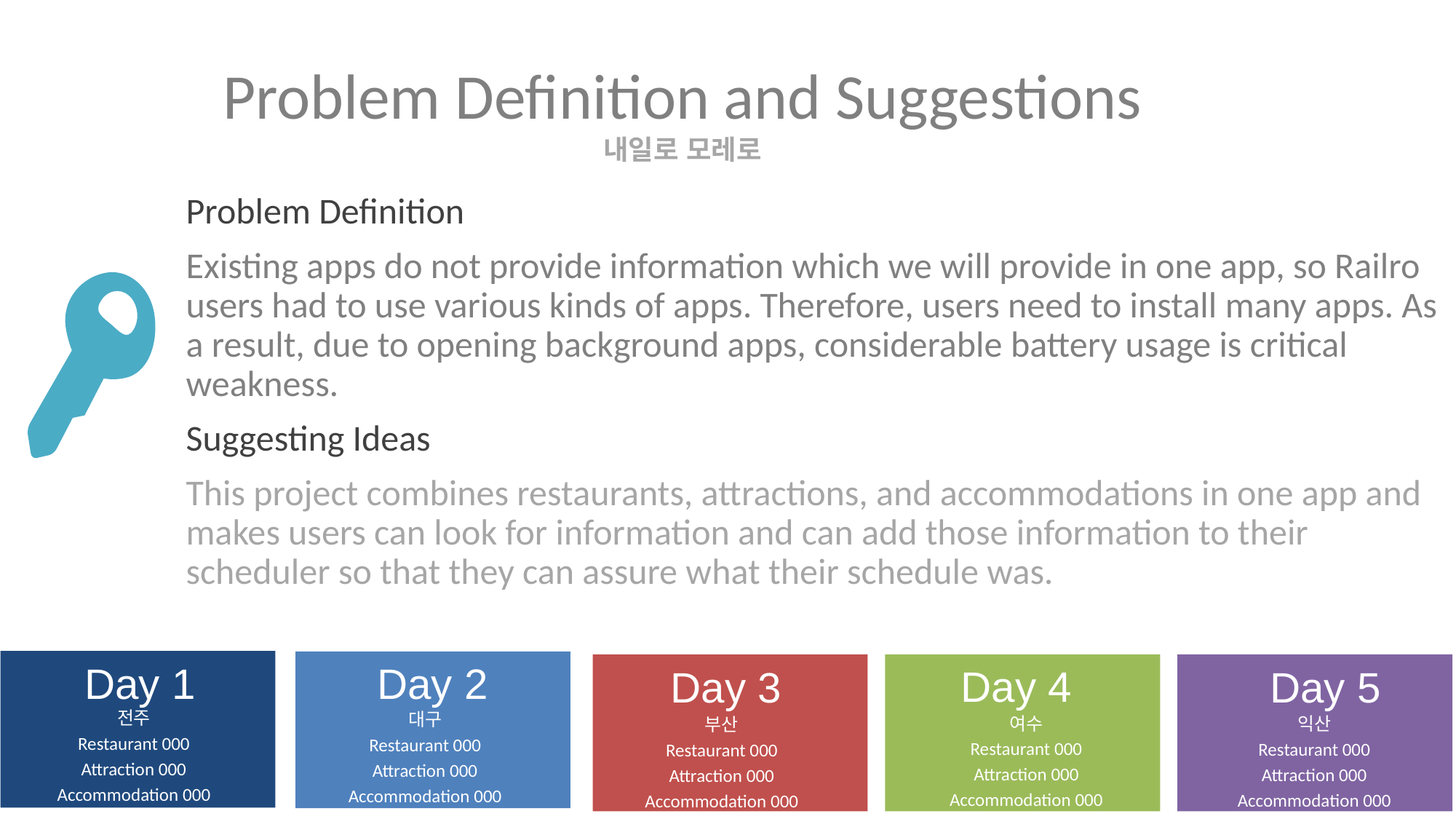

Problem Definition and Suggestions
내일로 모레로
Problem Definition
Existing apps do not provide information which we will provide in one app, so Railro users had to use various kinds of apps. Therefore, users need to install many apps. As a result, due to opening background apps, considerable battery usage is critical  weakness.
Suggesting Ideas
This project combines restaurants, attractions, and accommodations in one app and makes users can look for information and can add those information to their scheduler so that they can assure what their schedule was.

Day 1
Day 2
Day 4
Day 5
Day 3
전주
Restaurant 000
Attraction 000
Accommodation 000
대구
Restaurant 000
Attraction 000
Accommodation 000
여수
Restaurant 000
Attraction 000
Accommodation 000
익산
Restaurant 000
Attraction 000
Accommodation 000
부산
Restaurant 000
Attraction 000
Accommodation 000